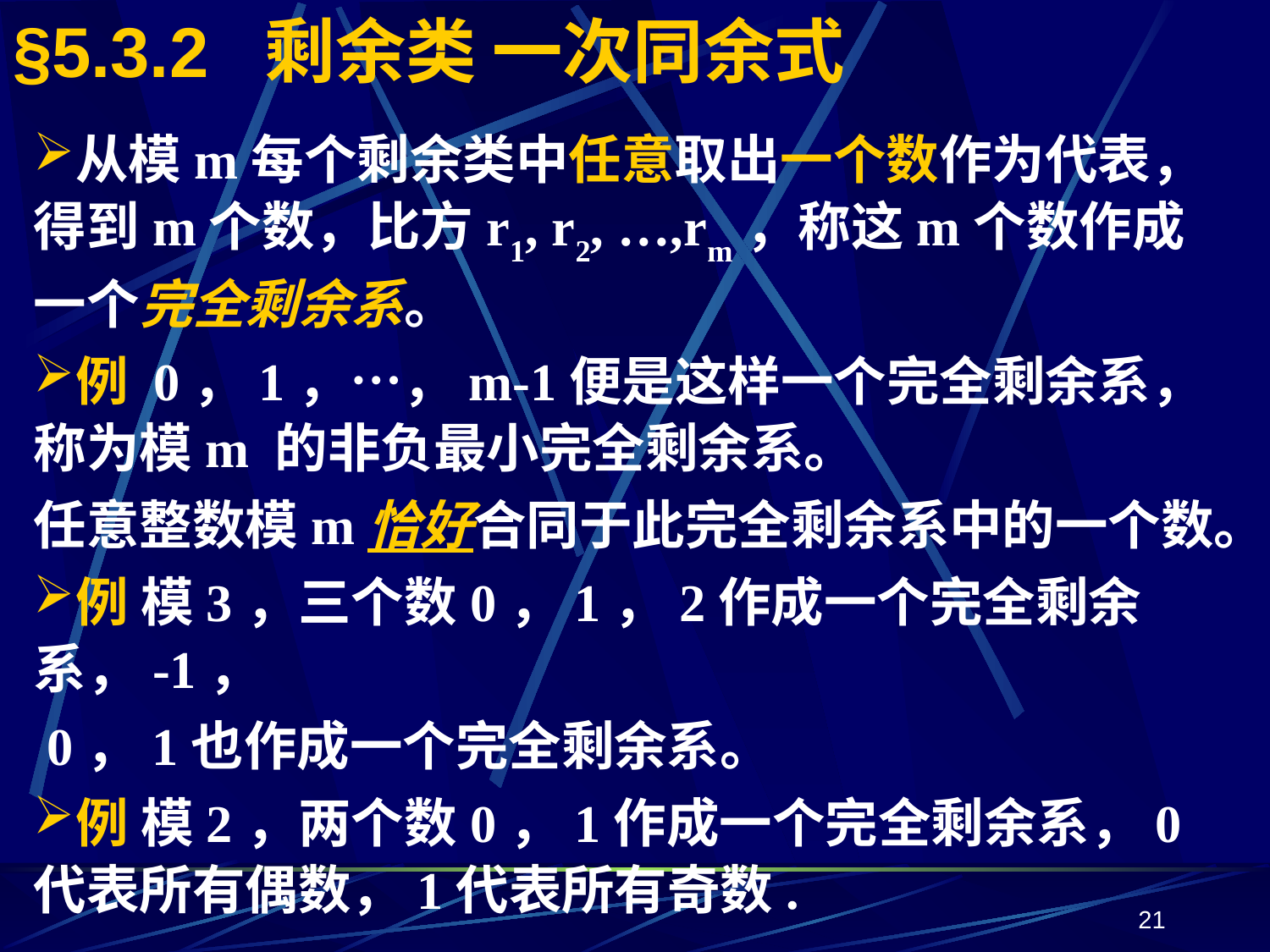

# §5.3.2  剩余类 一次同余式
从模m每个剩余类中任意取出一个数作为代表，得到m个数，比方r1, r2, …,rm，称这m个数作成一个完全剩余系。
例 0，1，…，m-1便是这样一个完全剩余系，称为模m 的非负最小完全剩余系。
任意整数模m恰好合同于此完全剩余系中的一个数。
例 模3，三个数0，1，2作成一个完全剩余系，-1，
 0，1也作成一个完全剩余系。
例 模2，两个数0，1作成一个完全剩余系，0代表所有偶数，1代表所有奇数.

21